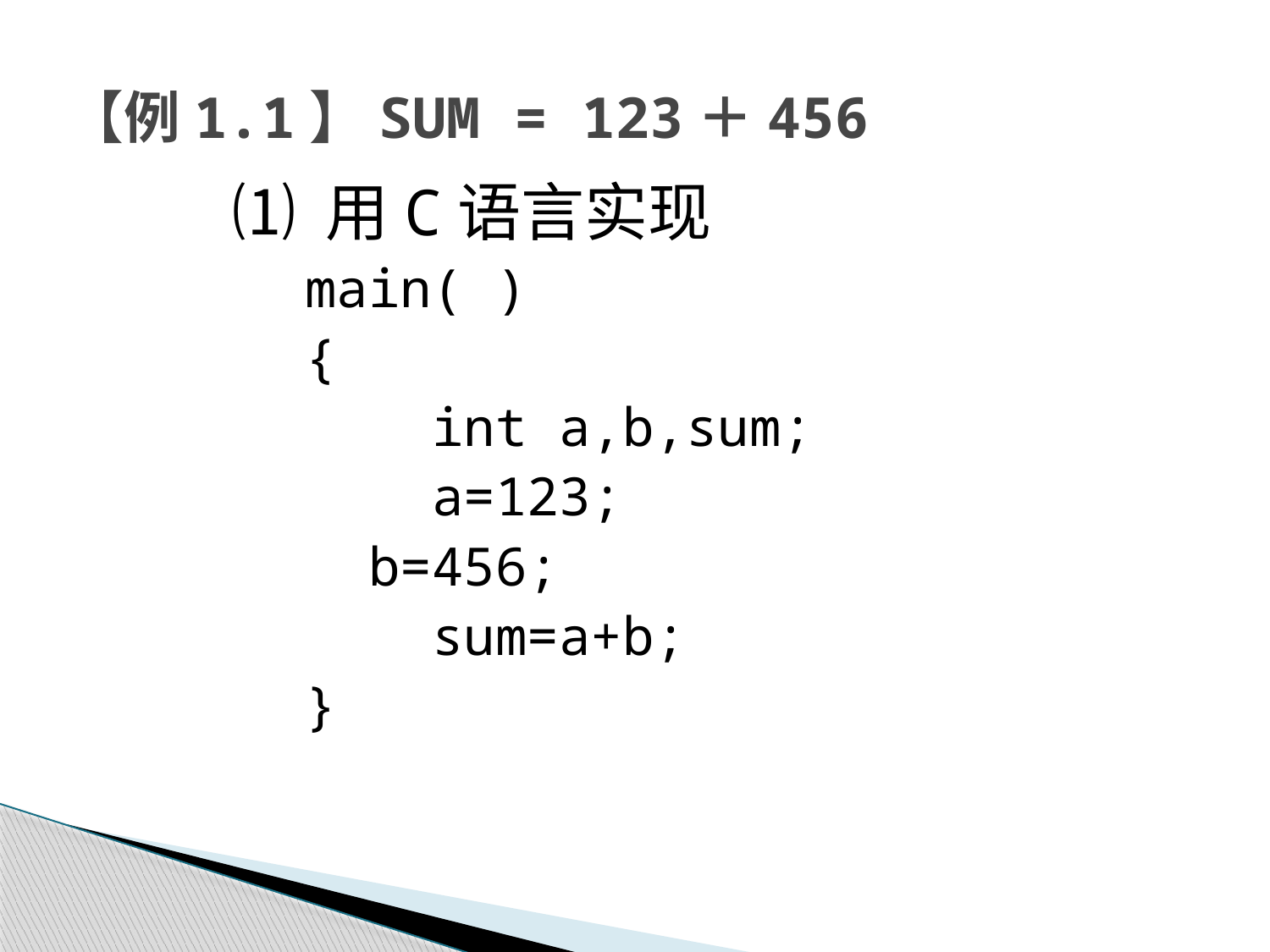

# 【例1.1】SUM = 123＋456
⑴ 用C语言实现
main( )
{
	int a,b,sum;
	a=123;
  b=456;
	sum=a+b;
}